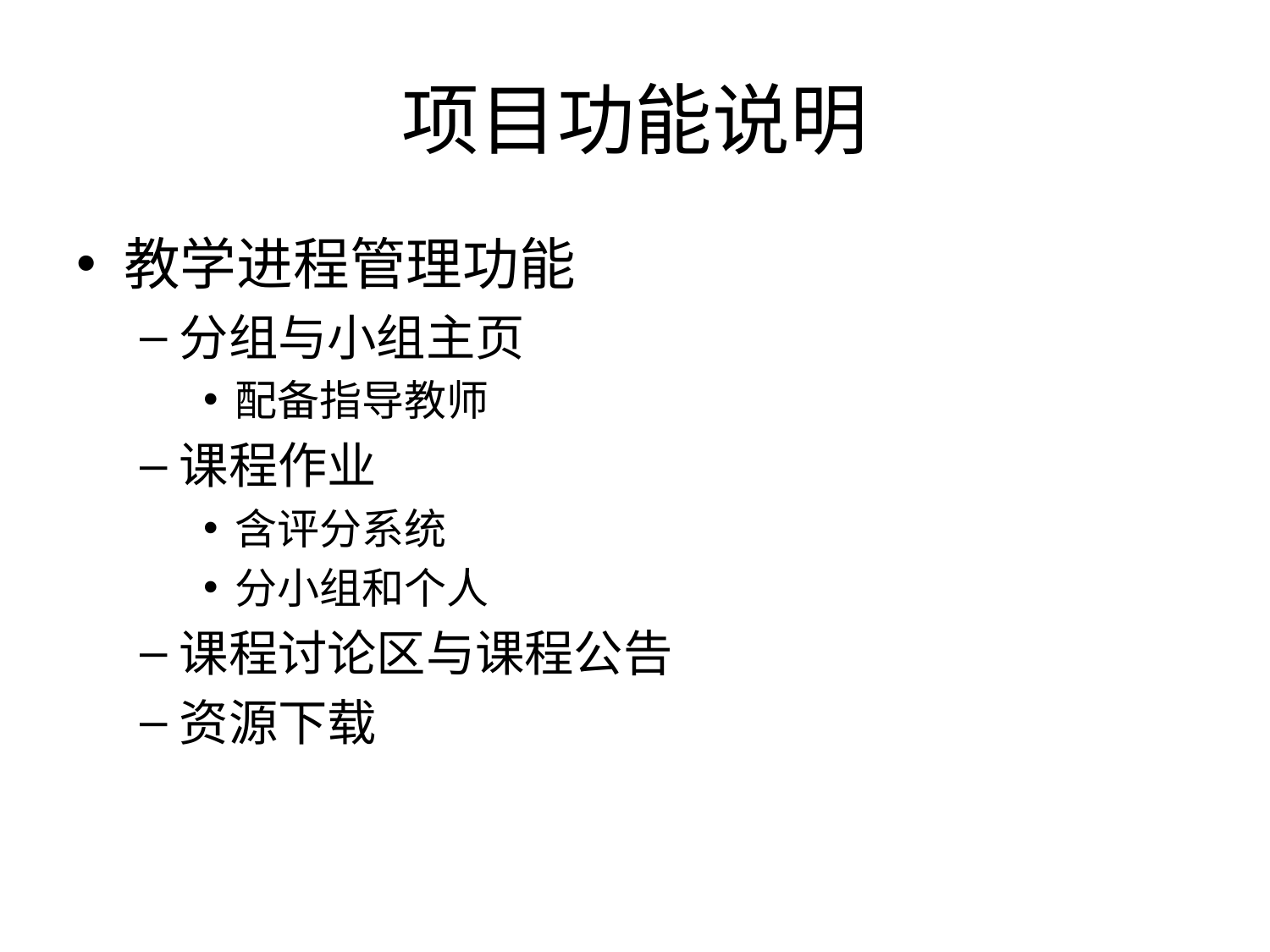

# 项目功能说明
教学进程管理功能
分组与小组主页
配备指导教师
课程作业
含评分系统
分小组和个人
课程讨论区与课程公告
资源下载